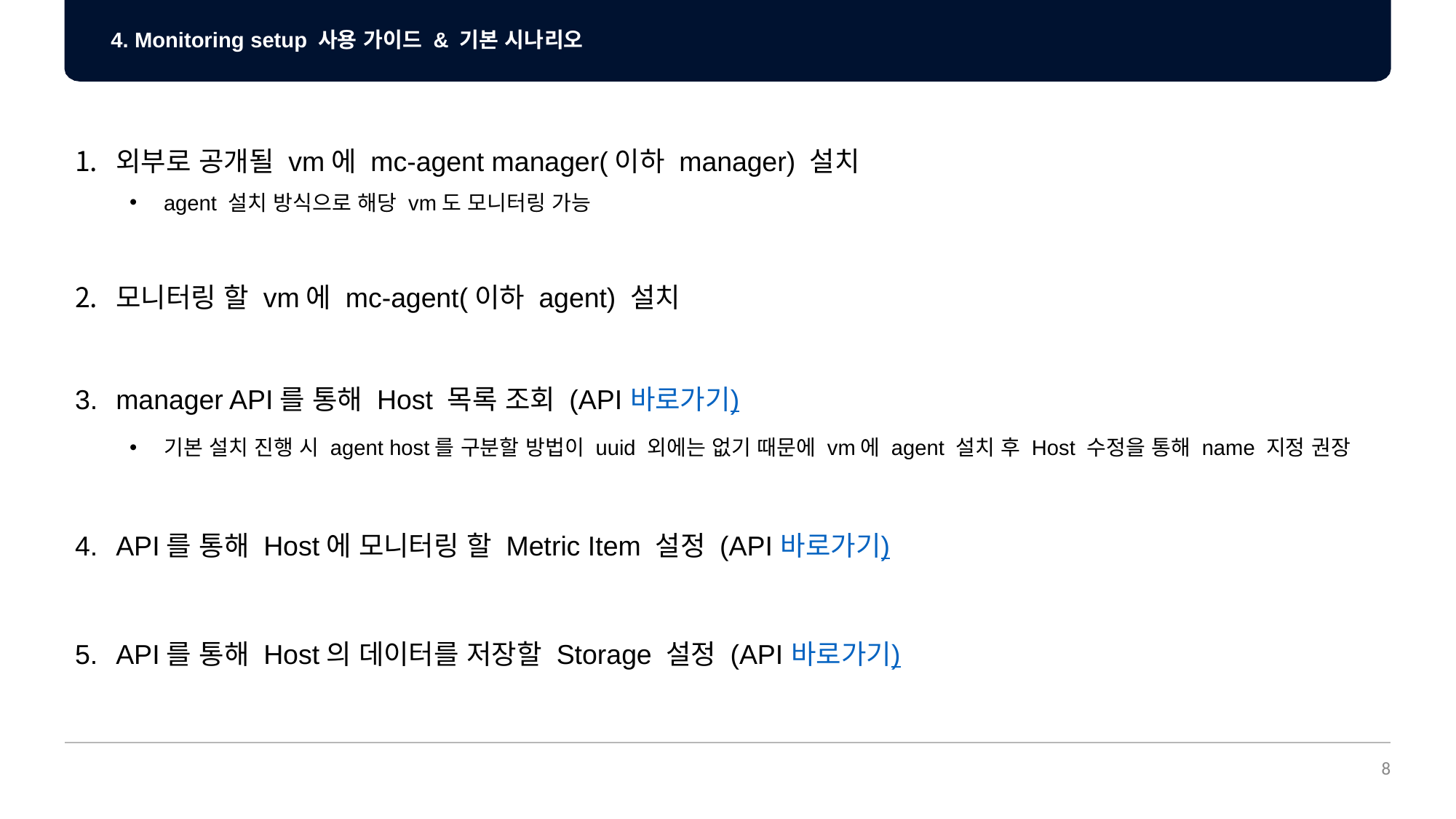

# 4. Monitoring setup 사용 가이드 & 기본 시나리오
외부로 공개될 vm에 mc-agent manager(이하 manager) 설치
agent 설치 방식으로 해당 vm도 모니터링 가능

모니터링 할 vm에 mc-agent(이하 agent) 설치

manager API를 통해 Host 목록 조회 (API 바로가기)
기본 설치 진행 시 agent host를 구분할 방법이 uuid 외에는 없기 때문에 vm에 agent 설치 후 Host 수정을 통해 name 지정 권장

API를 통해 Host에 모니터링 할 Metric Item 설정 (API 바로가기)

API를 통해 Host의 데이터를 저장할 Storage 설정 (API 바로가기)